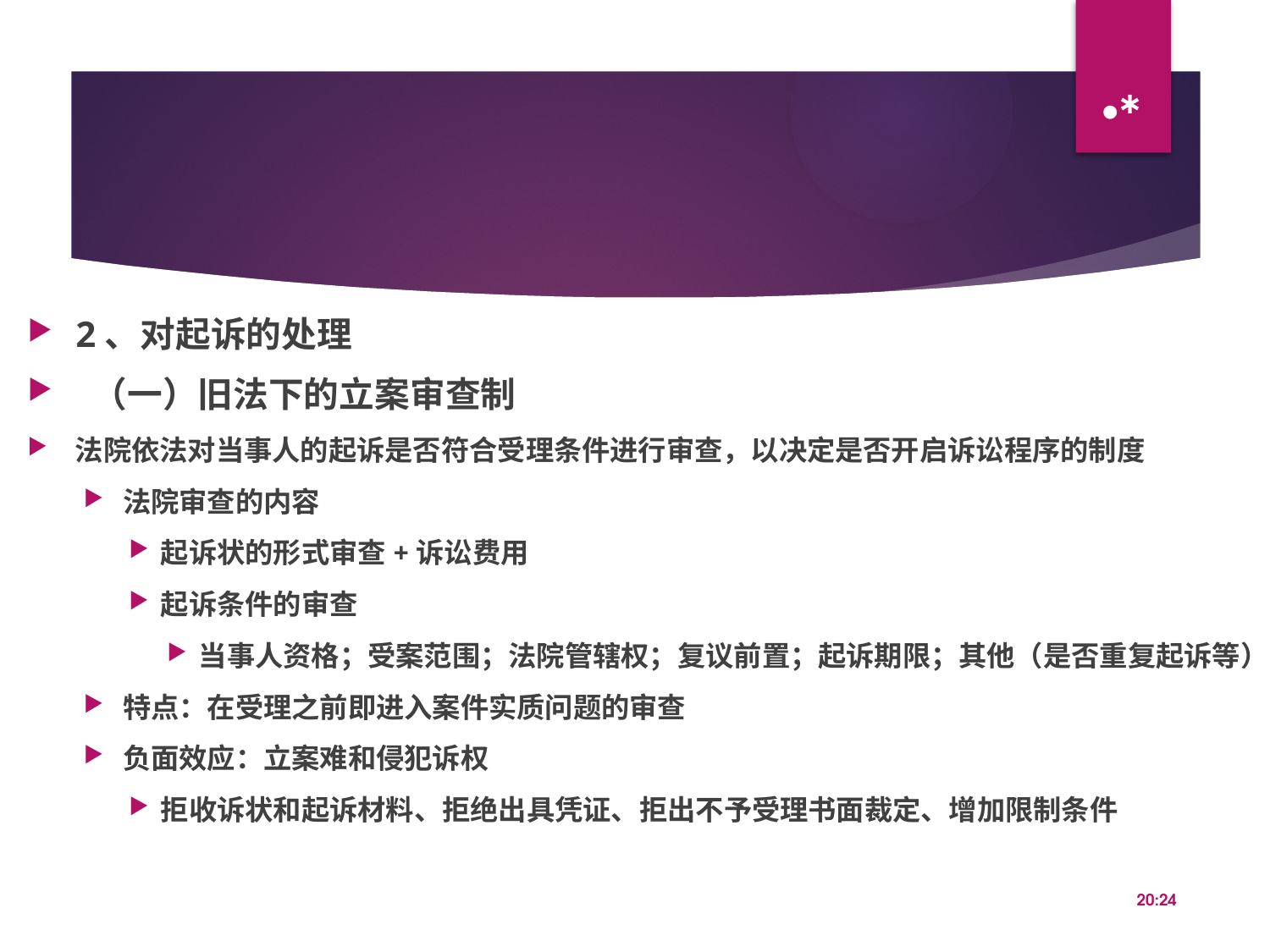

*
#
2、对起诉的处理
 （一）旧法下的立案审查制
法院依法对当事人的起诉是否符合受理条件进行审查，以决定是否开启诉讼程序的制度
法院审查的内容
起诉状的形式审查+诉讼费用
起诉条件的审查
当事人资格；受案范围；法院管辖权；复议前置；起诉期限；其他（是否重复起诉等）
特点：在受理之前即进入案件实质问题的审查
负面效应：立案难和侵犯诉权
拒收诉状和起诉材料、拒绝出具凭证、拒出不予受理书面裁定、增加限制条件

20:24